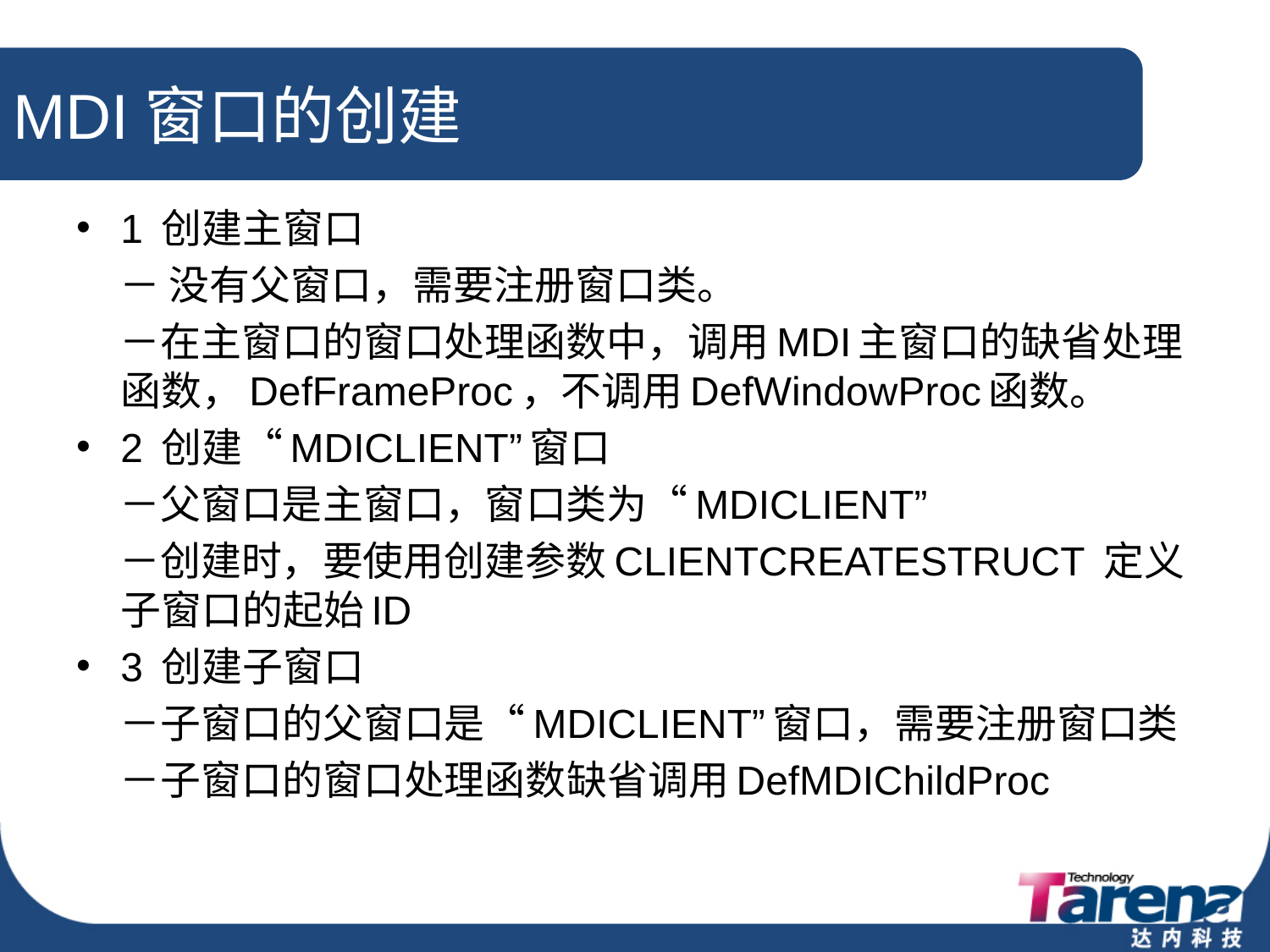

# MDI窗口的创建
1 创建主窗口
    － 没有父窗口，需要注册窗口类。
    －在主窗口的窗口处理函数中，调用MDI主窗口的缺省处理函数，DefFrameProc，不调用DefWindowProc函数。
2 创建“MDICLIENT”窗口
    －父窗口是主窗口，窗口类为“MDICLIENT”
    －创建时，要使用创建参数CLIENTCREATESTRUCT 定义子窗口的起始ID
3 创建子窗口
    －子窗口的父窗口是“MDICLIENT”窗口，需要注册窗口类
    －子窗口的窗口处理函数缺省调用DefMDIChildProc